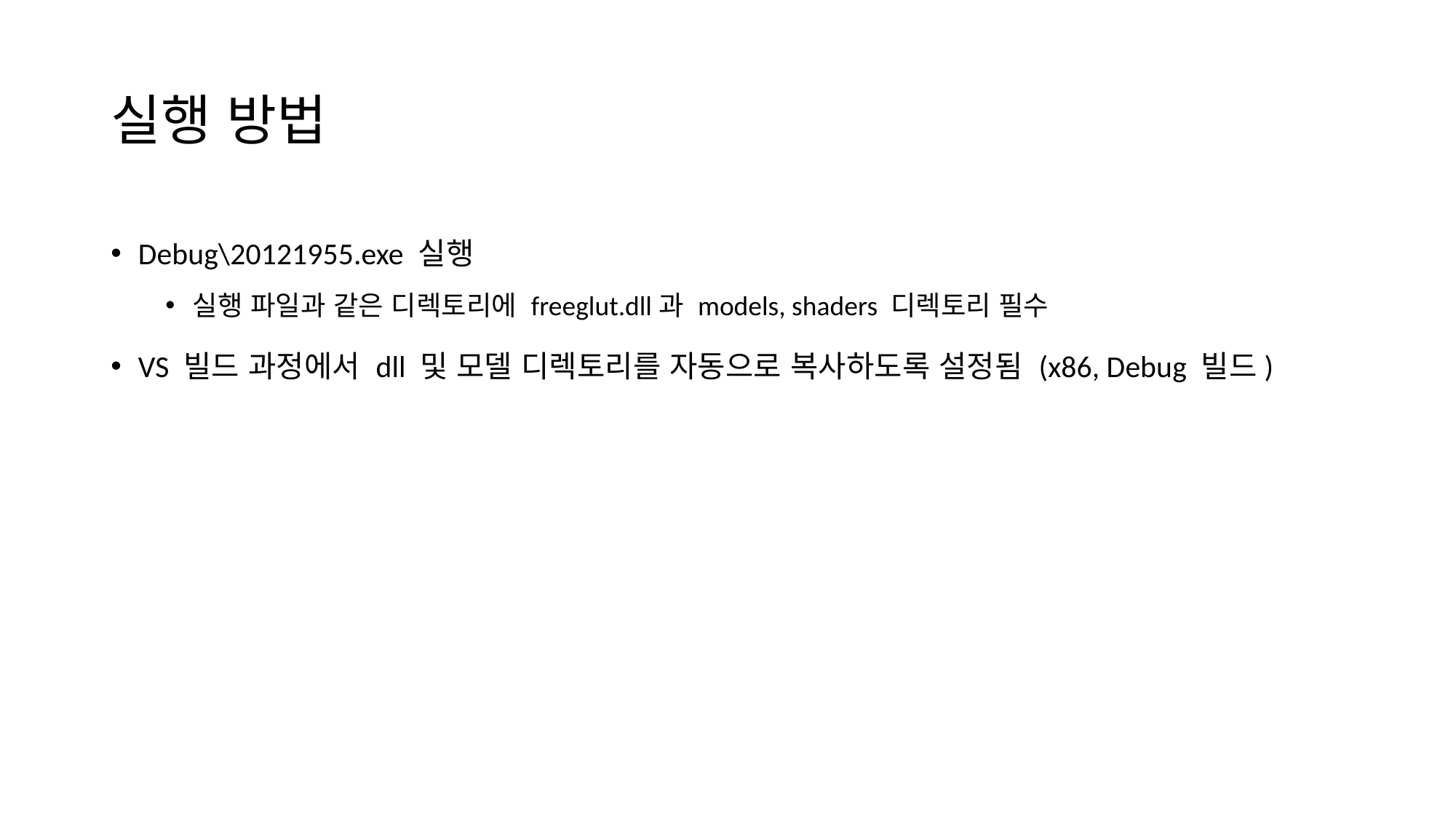

# 실행 방법
Debug\20121955.exe 실행
실행 파일과 같은 디렉토리에 freeglut.dll과 models, shaders 디렉토리 필수
VS 빌드 과정에서 dll 및 모델 디렉토리를 자동으로 복사하도록 설정됨 (x86, Debug 빌드)